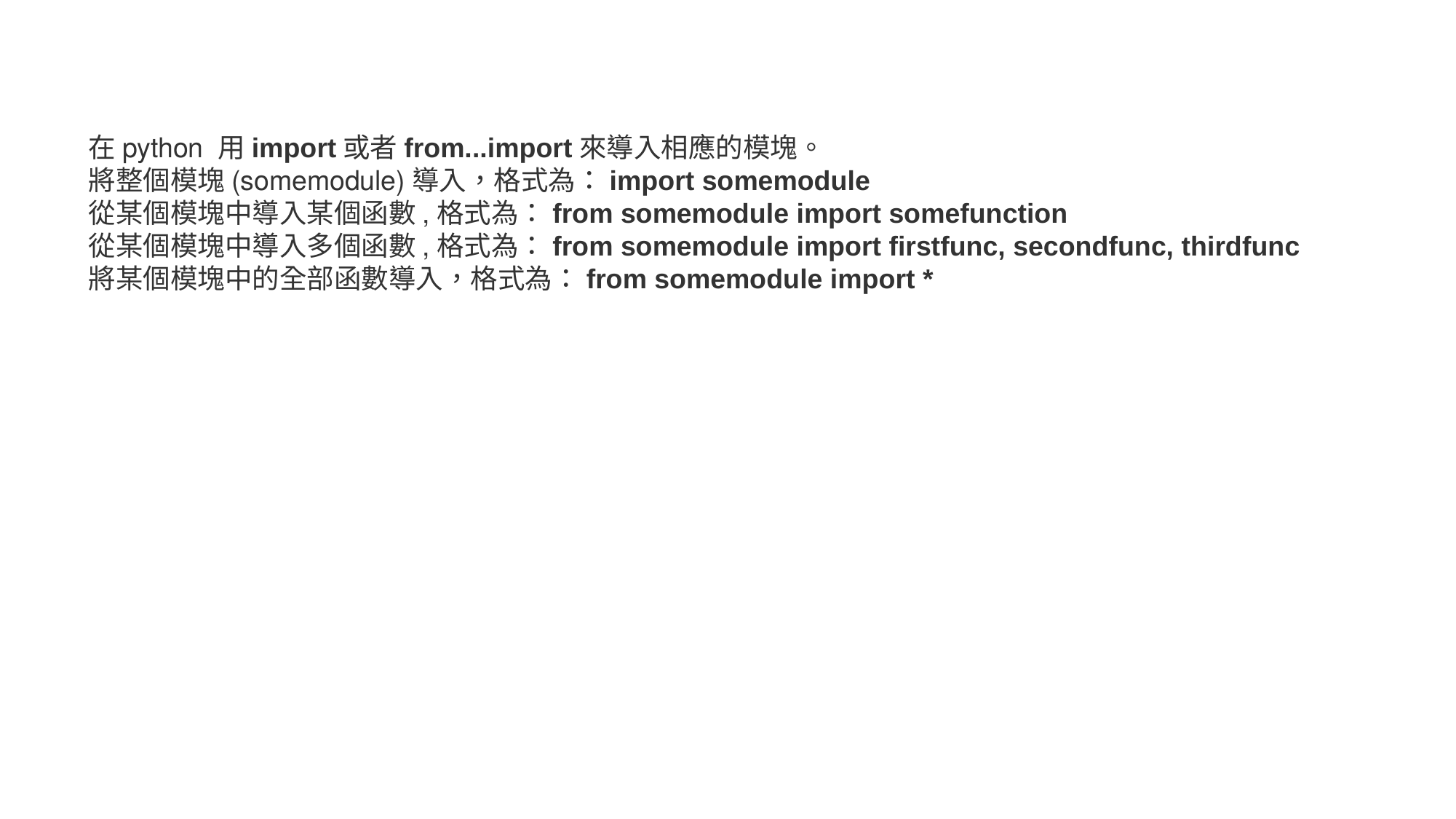

在python 用import或者from...import來導入相應的模塊。
將整個模塊(somemodule)導入，格式為：import somemodule
從某個模塊中導入某個函數,格式為：from somemodule import somefunction
從某個模塊中導入多個函數,格式為：from somemodule import firstfunc, secondfunc, thirdfunc
將某個模塊中的全部函數導入，格式為：from somemodule import *